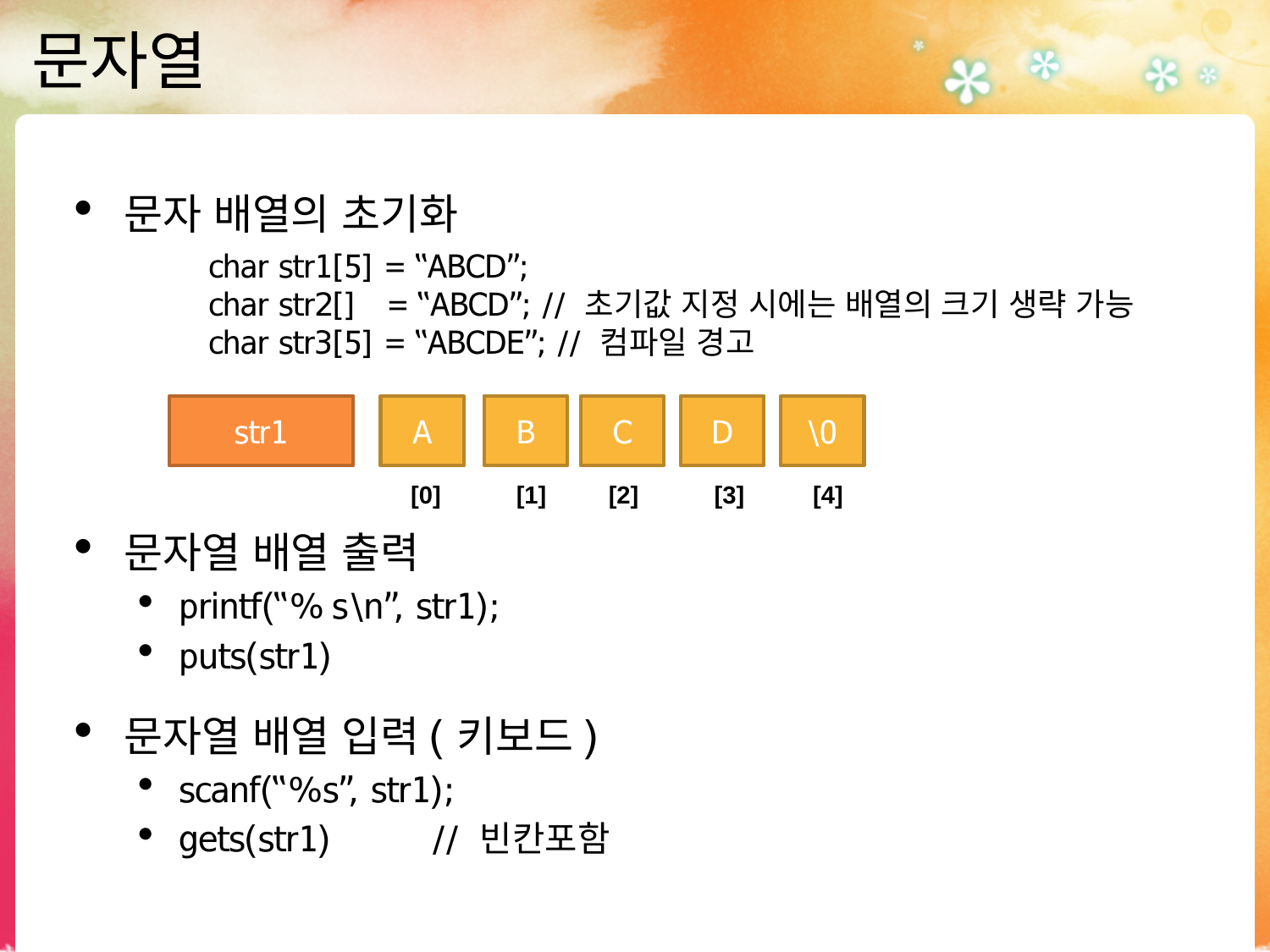

# 문자열
문자 배열의 초기화

문자열 배열 출력
printf(“%s\n”, str1);
puts(str1)
문자열 배열 입력(키보드)
scanf(“%s”, str1);
gets(str1) 	// 빈칸포함
char str1[5] = “ABCD”;
char str2[]   = “ABCD”; // 초기값 지정 시에는 배열의 크기 생략 가능
char str3[5] = “ABCDE”; // 컴파일 경고

\0
str1
A
B
C
D
[4]
[1]
[3]
[0]
[2]